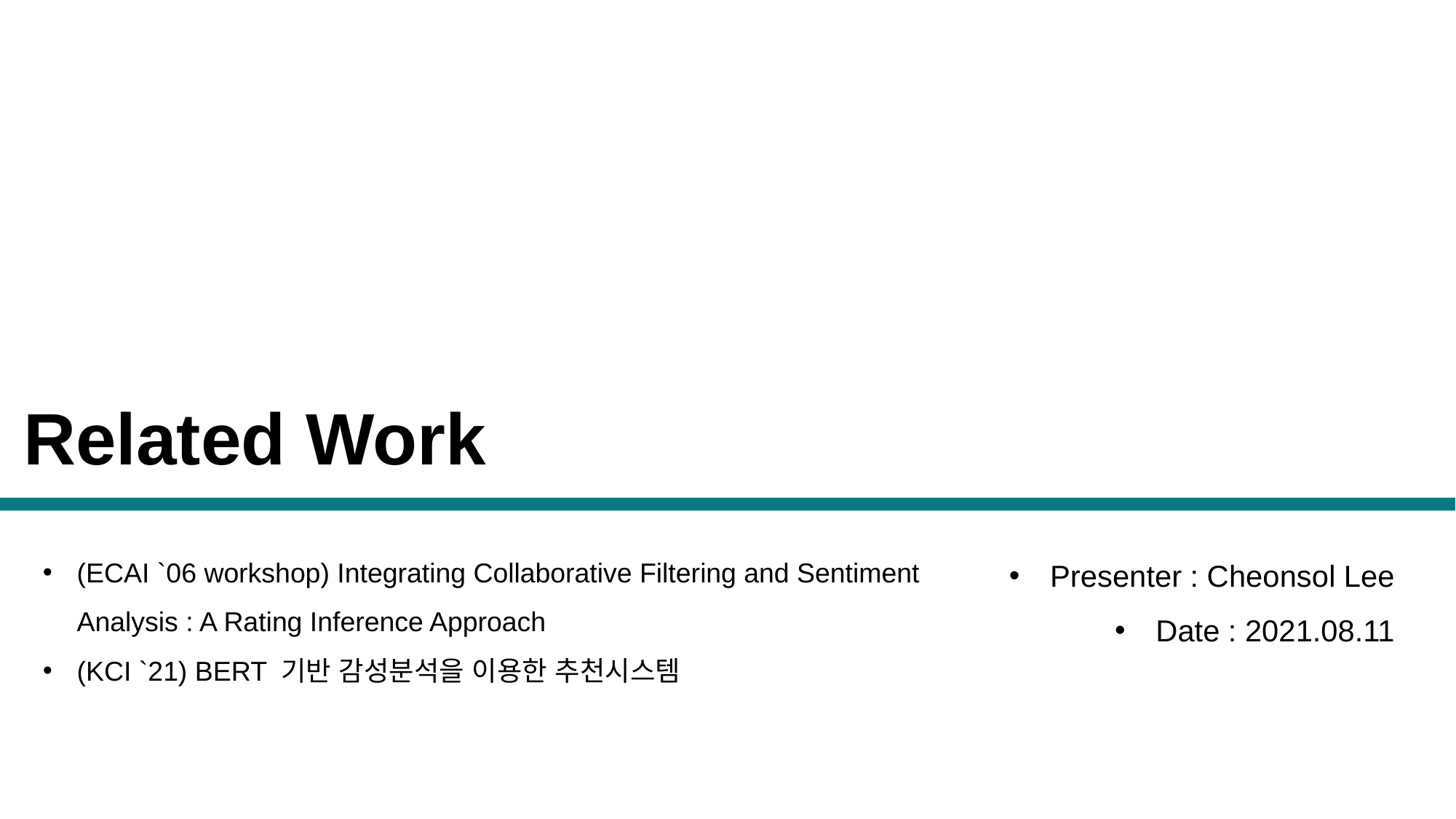

Related Work
(ECAI `06 workshop) Integrating Collaborative Filtering and Sentiment Analysis : A Rating Inference Approach
(KCI `21) BERT 기반 감성분석을 이용한 추천시스템
Presenter : Cheonsol Lee
Date : 2021.08.11